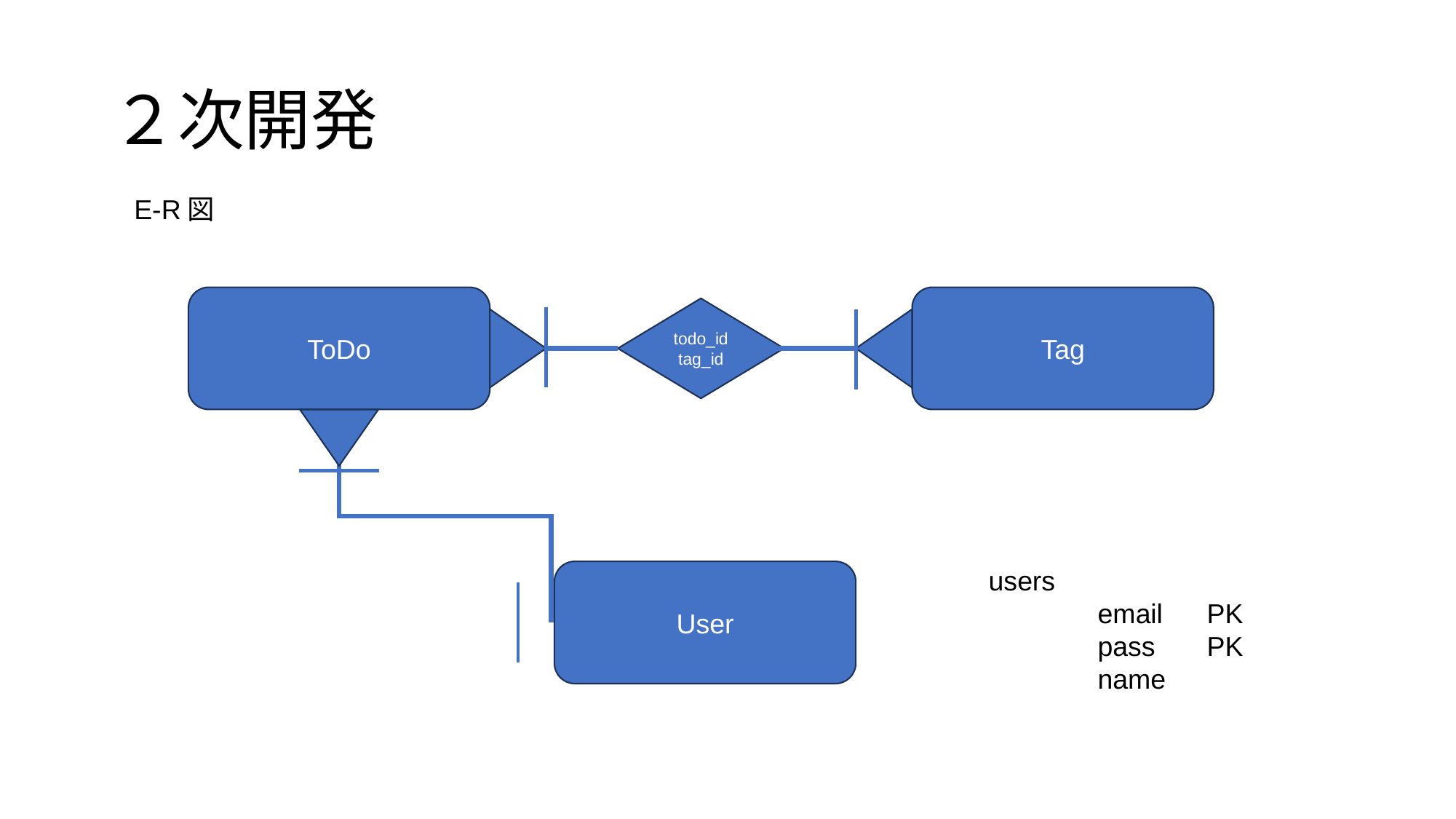

# ２次開発
E-R図
ToDo
Tag
todo_id
tag_id

users
	email	PK
	pass	PK
	name

User